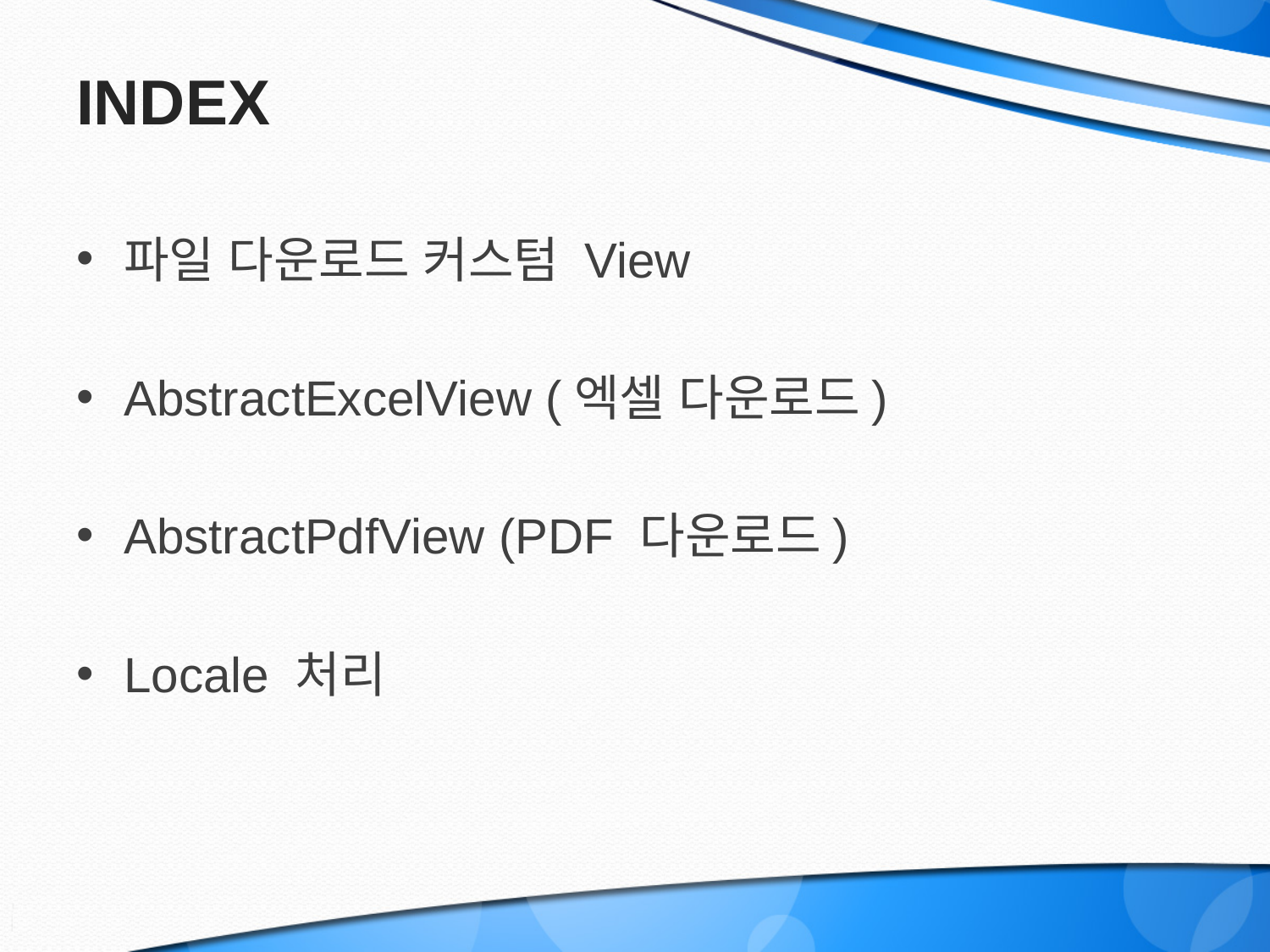

# INDEX
파일 다운로드 커스텀 View

AbstractExcelView (엑셀 다운로드)

AbstractPdfView (PDF 다운로드)

Locale 처리